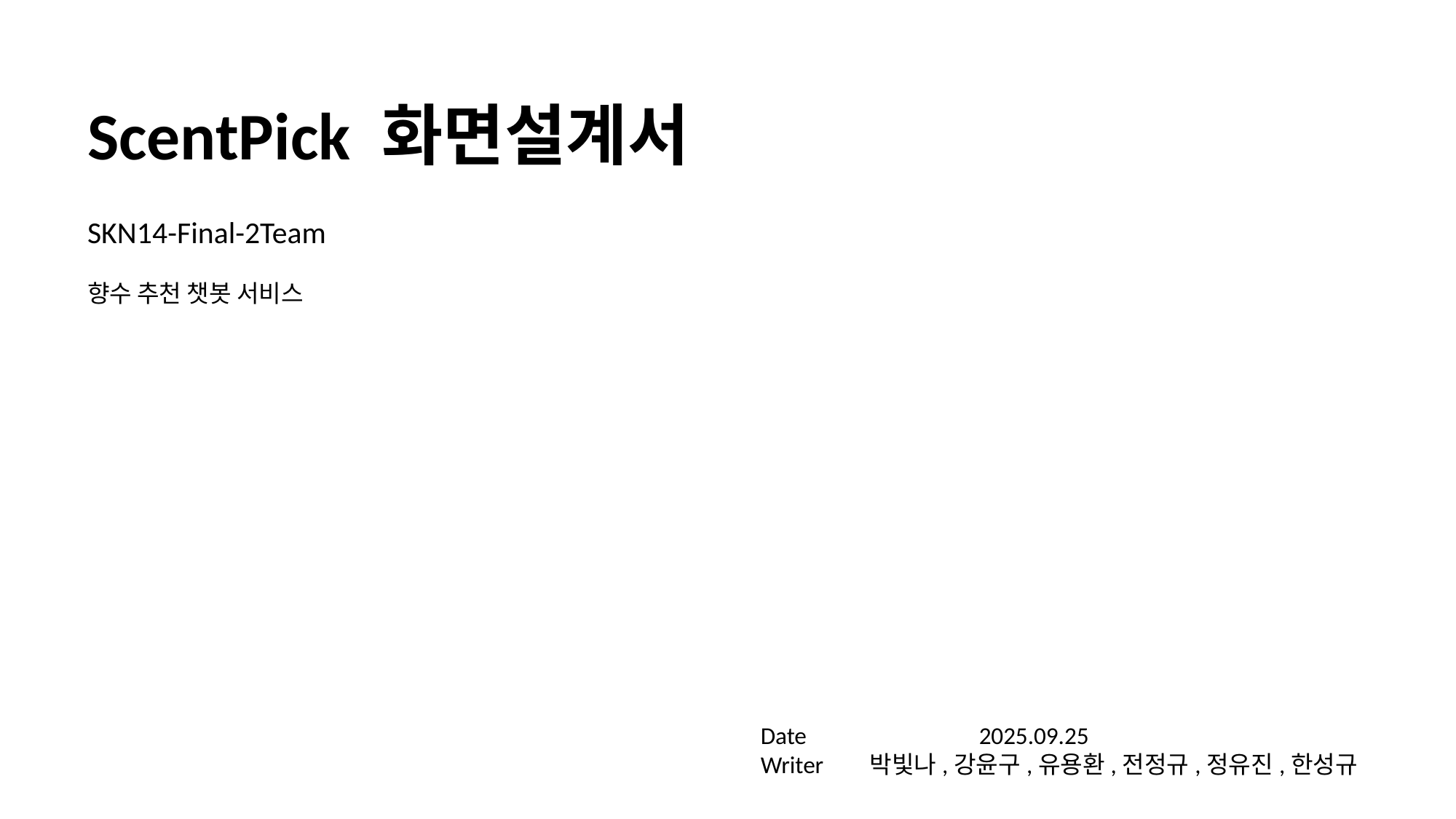

ScentPick 화면설계서
SKN14-Final-2Team
향수 추천 챗봇 서비스
Date		2025.09.25
Writer	박빛나,강윤구,유용환,전정규,정유진,한성규